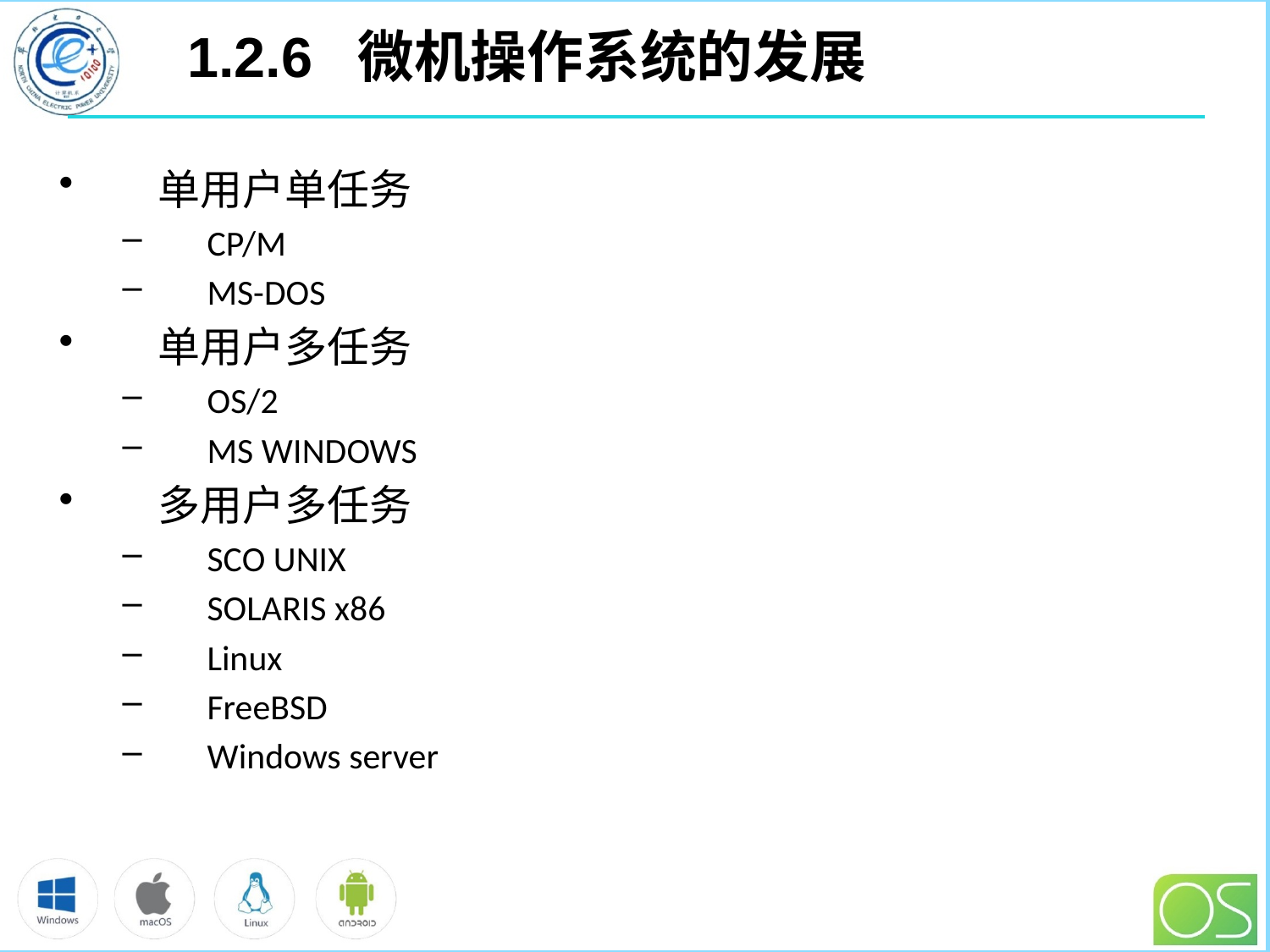

# 1.2.6  微机操作系统的发展
单用户单任务
CP/M
MS-DOS
单用户多任务
OS/2
MS WINDOWS
多用户多任务
SCO UNIX
SOLARIS x86
Linux
FreeBSD
Windows server